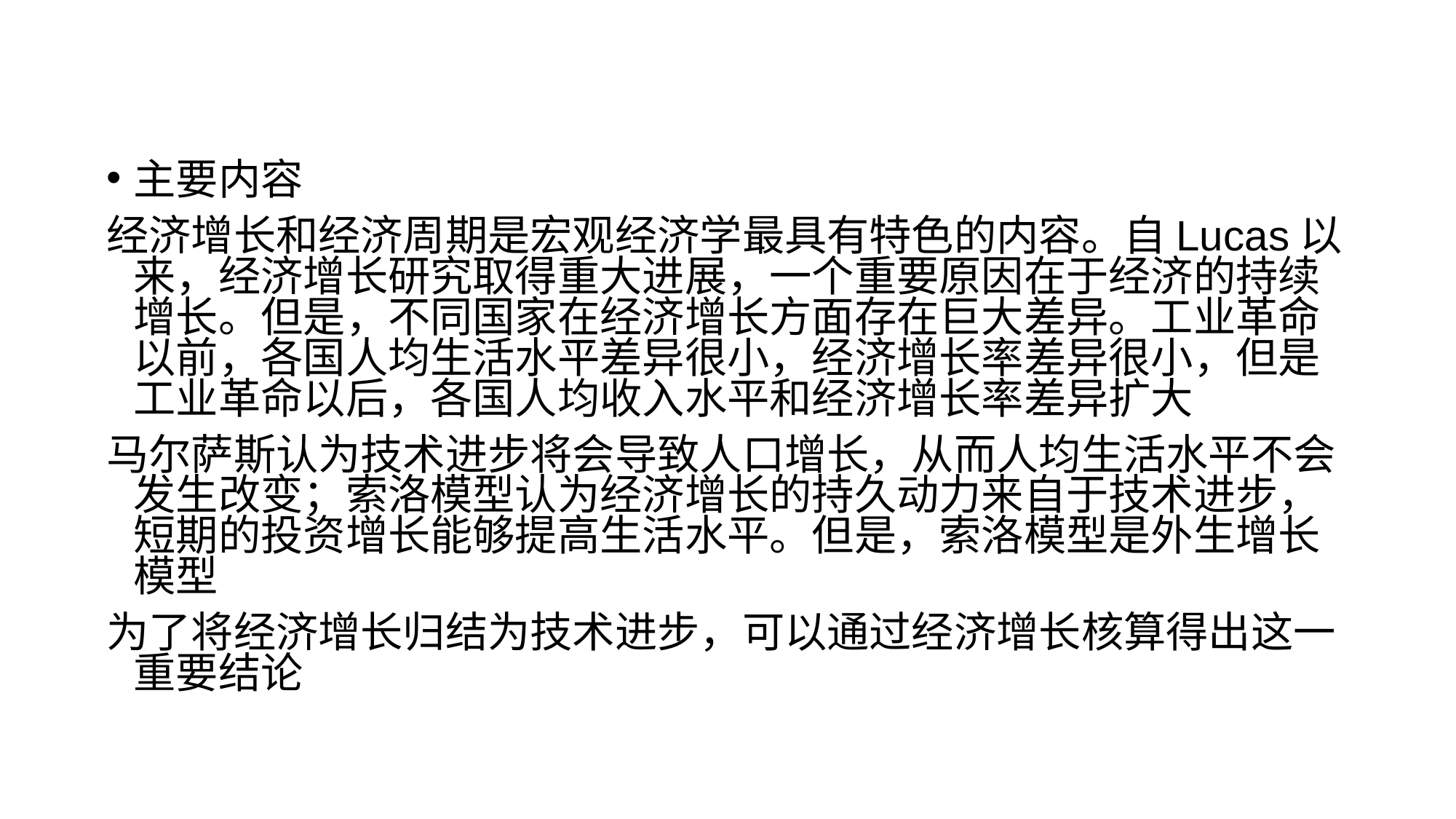

主要内容
经济增长和经济周期是宏观经济学最具有特色的内容。自Lucas以来，经济增长研究取得重大进展，一个重要原因在于经济的持续增长。但是，不同国家在经济增长方面存在巨大差异。工业革命以前，各国人均生活水平差异很小，经济增长率差异很小，但是工业革命以后，各国人均收入水平和经济增长率差异扩大
马尔萨斯认为技术进步将会导致人口增长，从而人均生活水平不会发生改变；索洛模型认为经济增长的持久动力来自于技术进步，短期的投资增长能够提高生活水平。但是，索洛模型是外生增长模型
为了将经济增长归结为技术进步，可以通过经济增长核算得出这一重要结论